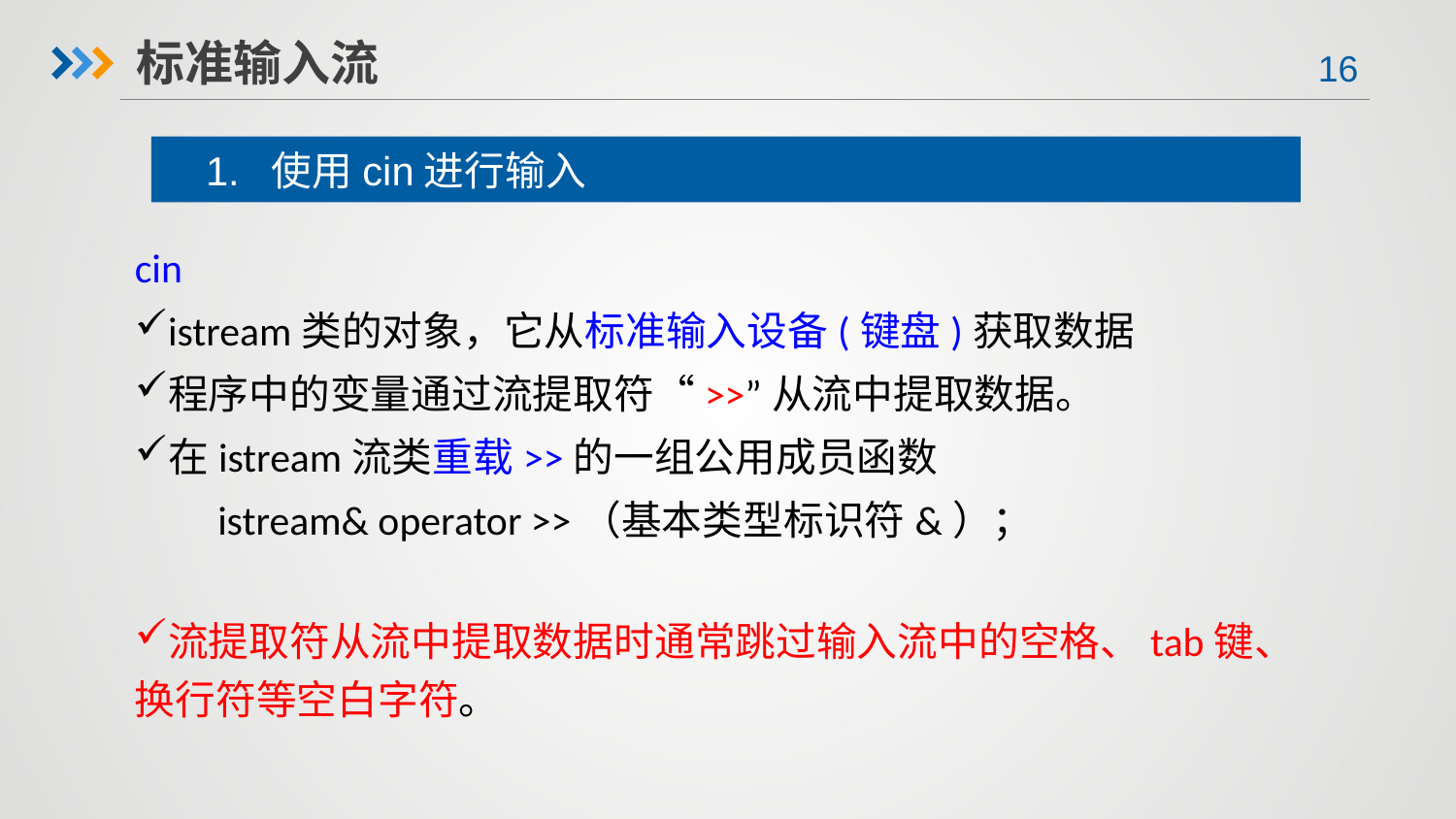

标准输入流

1.  使用cin进行输入
cin
istream类的对象，它从标准输入设备(键盘)获取数据
程序中的变量通过流提取符“>>”从流中提取数据。
在istream流类重载>>的一组公用成员函数
         istream& operator >>（基本类型标识符&）；

流提取符从流中提取数据时通常跳过输入流中的空格、tab键、换行符等空白字符。